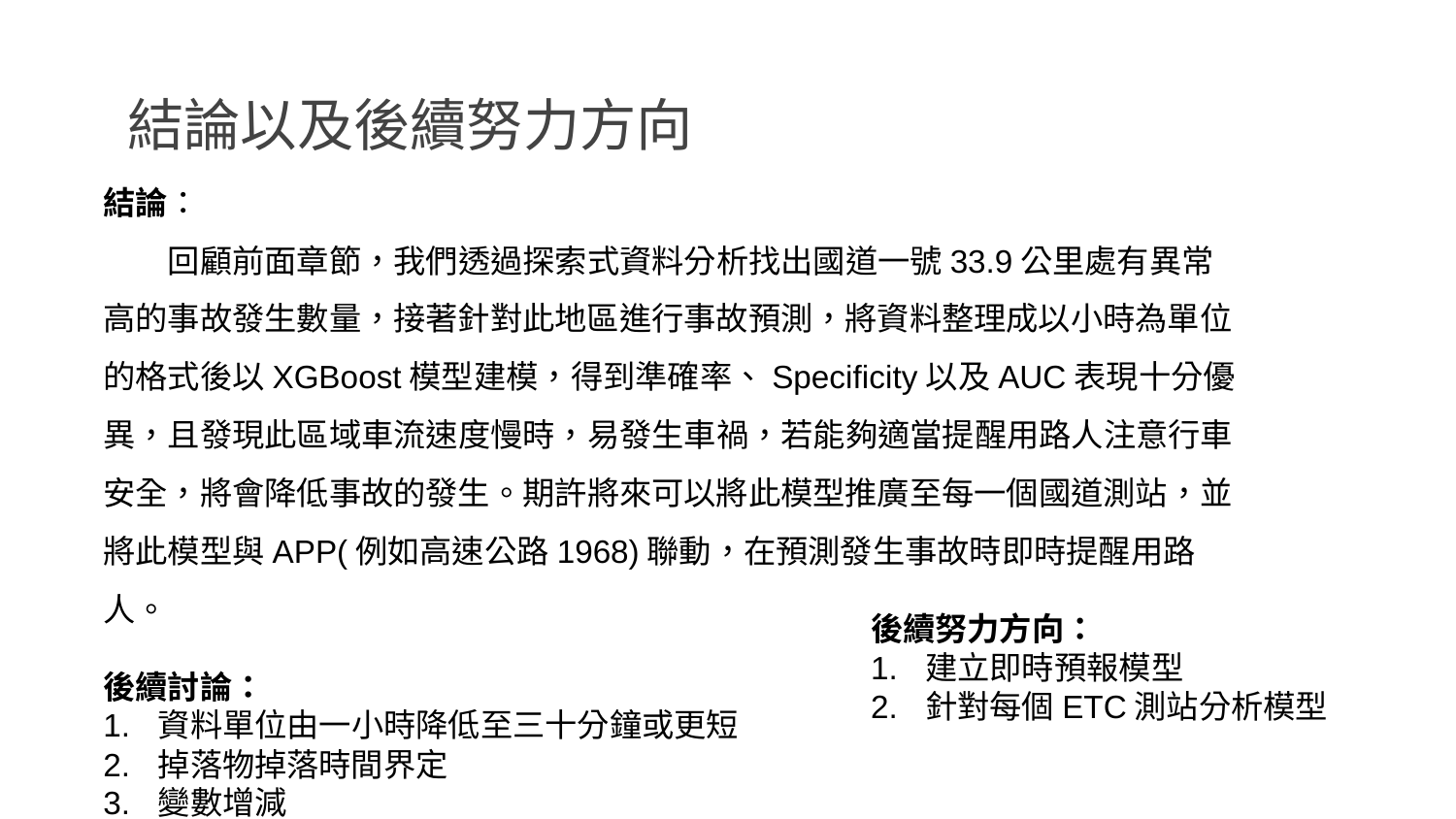

# 結論以及後續努力方向
結論：
　　回顧前面章節，我們透過探索式資料分析找出國道一號33.9公里處有異常高的事故發生數量，接著針對此地區進行事故預測，將資料整理成以小時為單位的格式後以XGBoost模型建模，得到準確率、Specificity以及AUC表現十分優異，且發現此區域車流速度慢時，易發生車禍，若能夠適當提醒用路人注意行車安全，將會降低事故的發生。期許將來可以將此模型推廣至每一個國道測站，並將此模型與APP(例如高速公路1968)聯動，在預測發生事故時即時提醒用路人。

後續討論：
資料單位由一小時降低至三十分鐘或更短
掉落物掉落時間界定
變數增減

後續努力方向：
建立即時預報模型
針對每個ETC測站分析模型